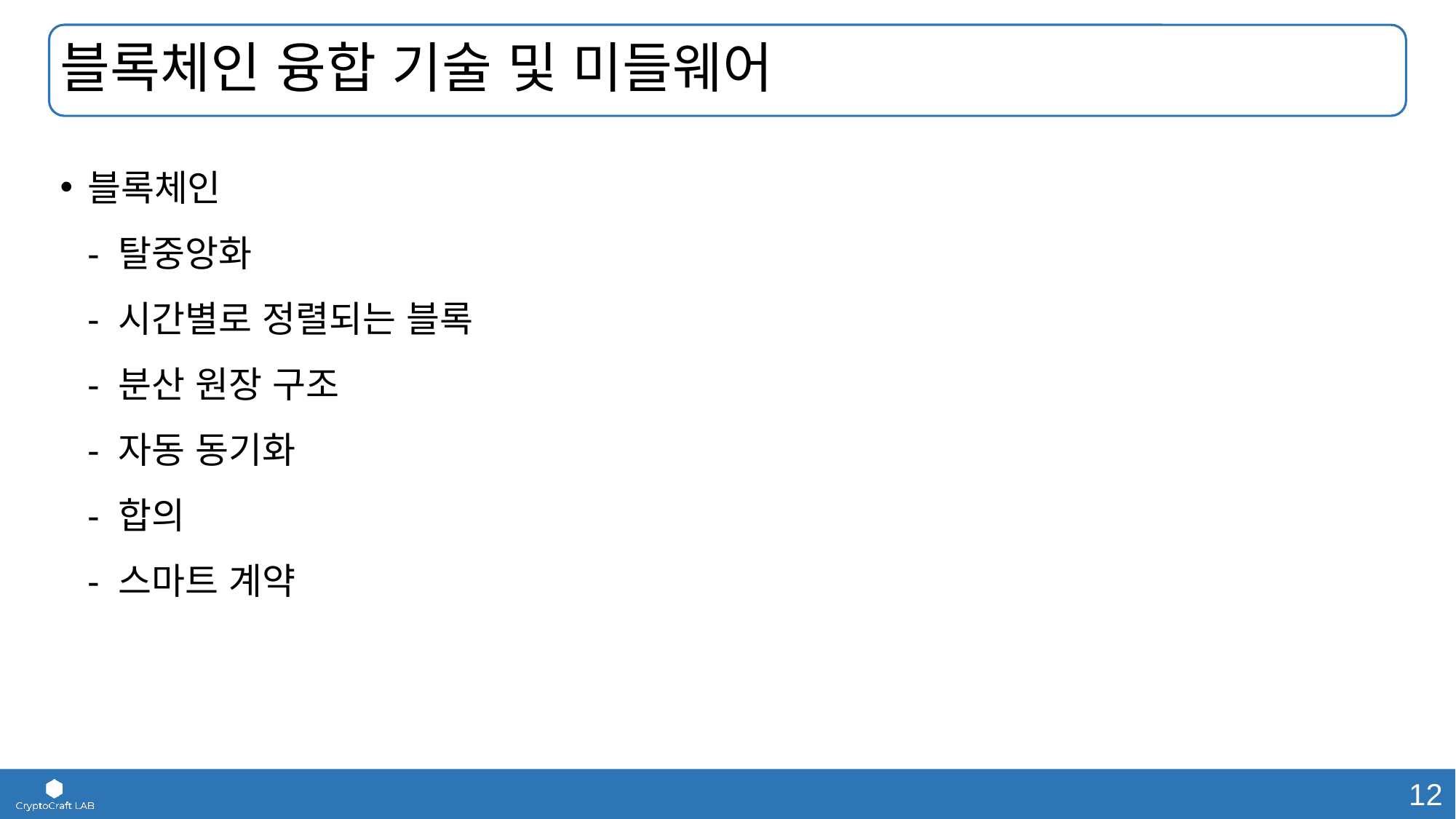

# 블록체인 융합 기술 및 미들웨어
블록체인
- 탈중앙화
- 시간별로 정렬되는 블록
- 분산 원장 구조
- 자동 동기화
- 합의
- 스마트 계약